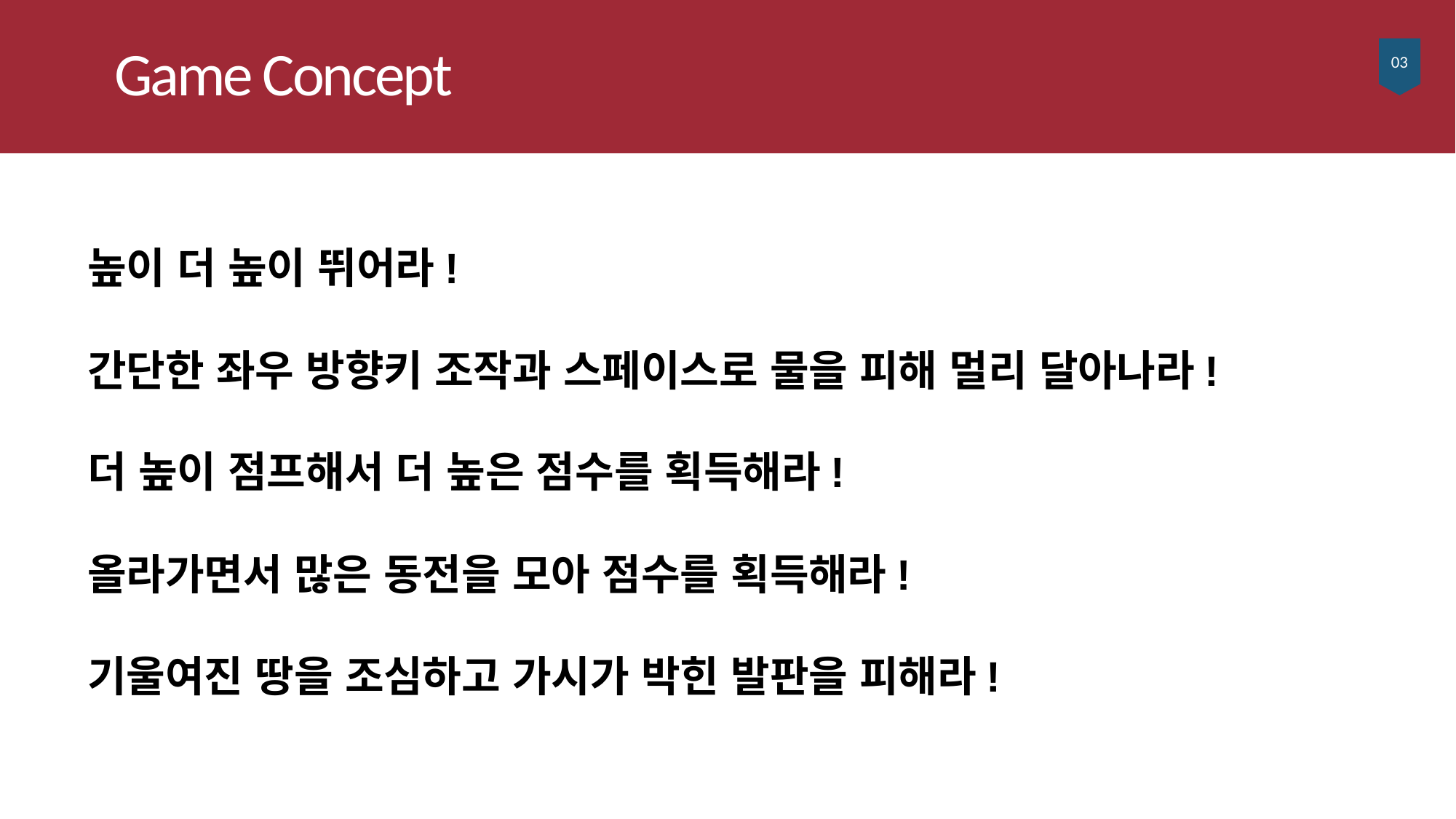

Game Concept
Opening
03
높이 더 높이 뛰어라!

간단한 좌우 방향키 조작과 스페이스로 물을 피해 멀리 달아나라!

더 높이 점프해서 더 높은 점수를 획득해라!

올라가면서 많은 동전을 모아 점수를 획득해라!

기울여진 땅을 조심하고 가시가 박힌 발판을 피해라!